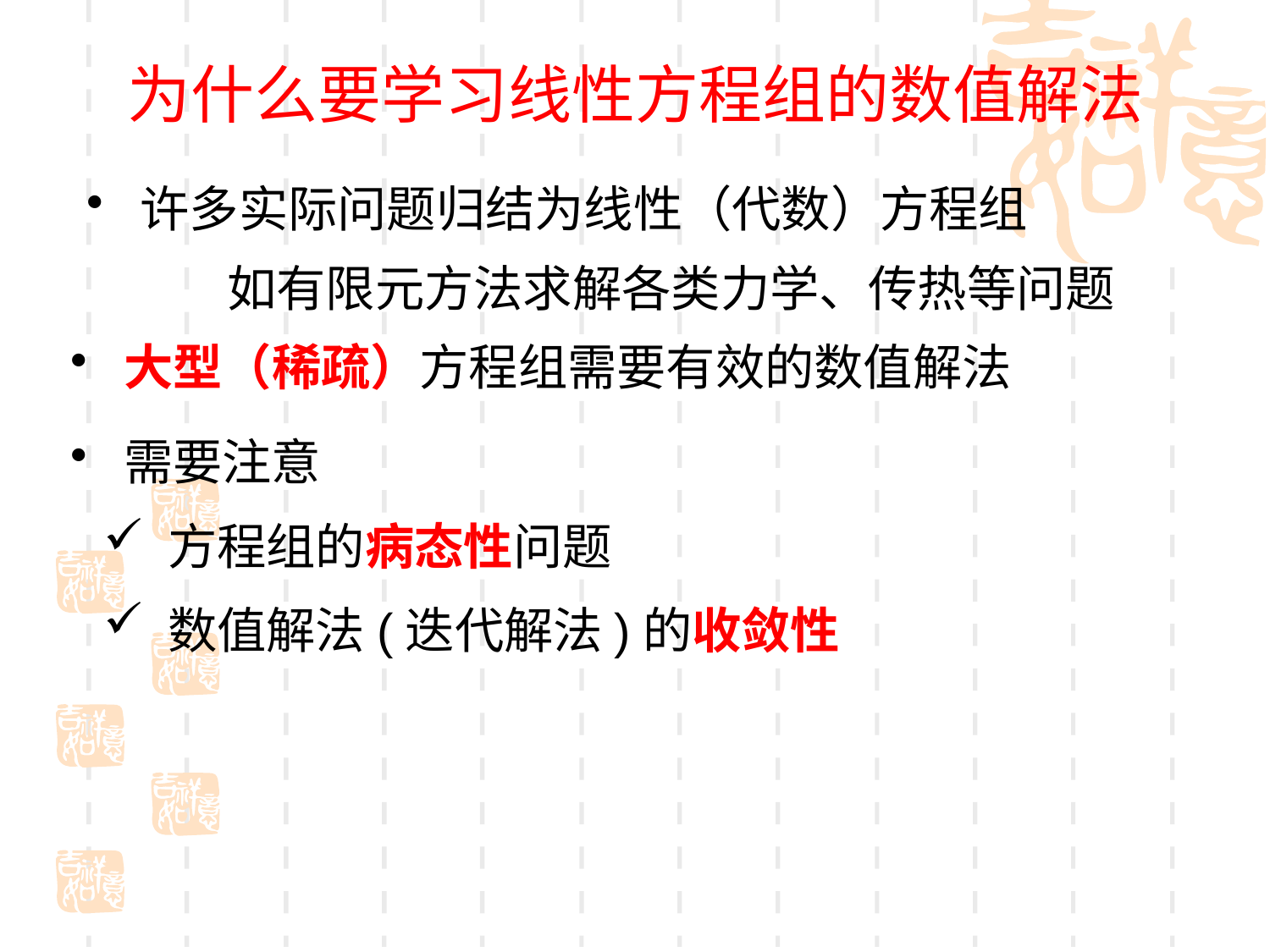

为什么要学习线性方程组的数值解法
 许多实际问题归结为线性（代数）方程组
如有限元方法求解各类力学、传热等问题
 大型（稀疏）方程组需要有效的数值解法
 需要注意
 方程组的病态性问题
 数值解法(迭代解法)的收敛性